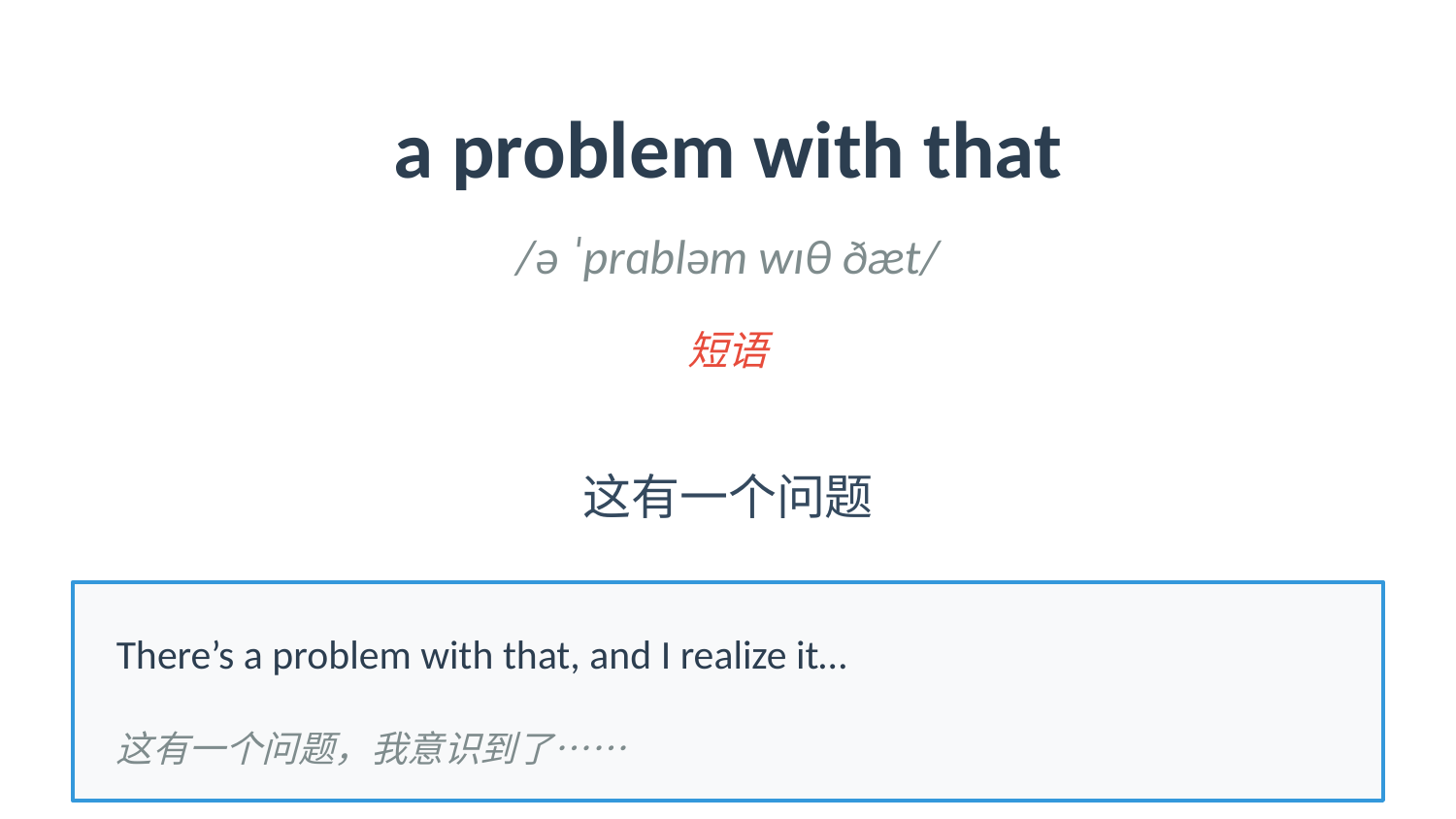

a problem with that
/ə ˈprɑbləm wɪθ ðæt/
短语
这有一个问题

There’s a problem with that, and I realize it…

这有一个问题，我意识到了……